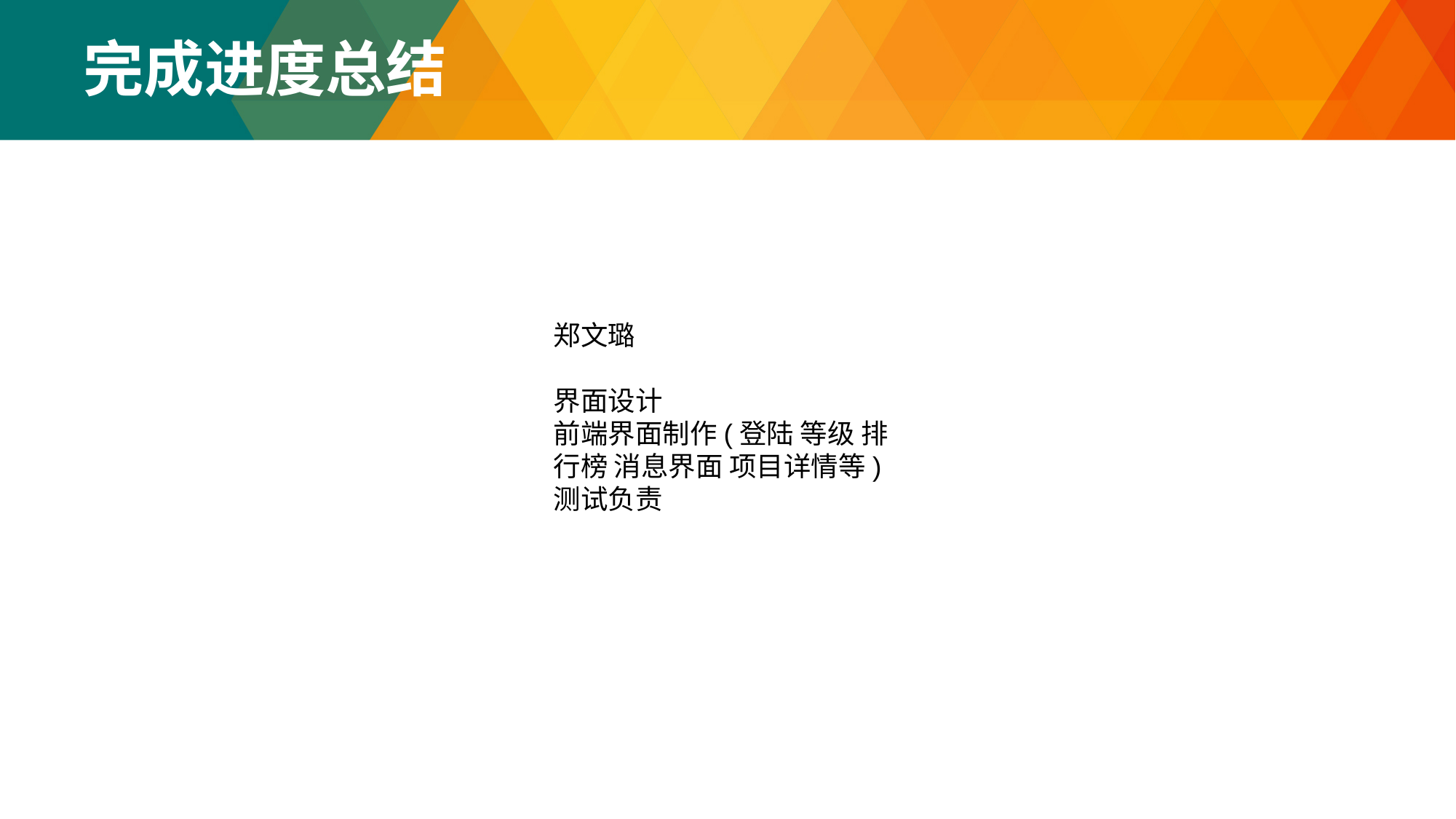

完成进度总结
郑文璐

界面设计
前端界面制作(登陆 等级 排行榜 消息界面 项目详情等) 测试负责